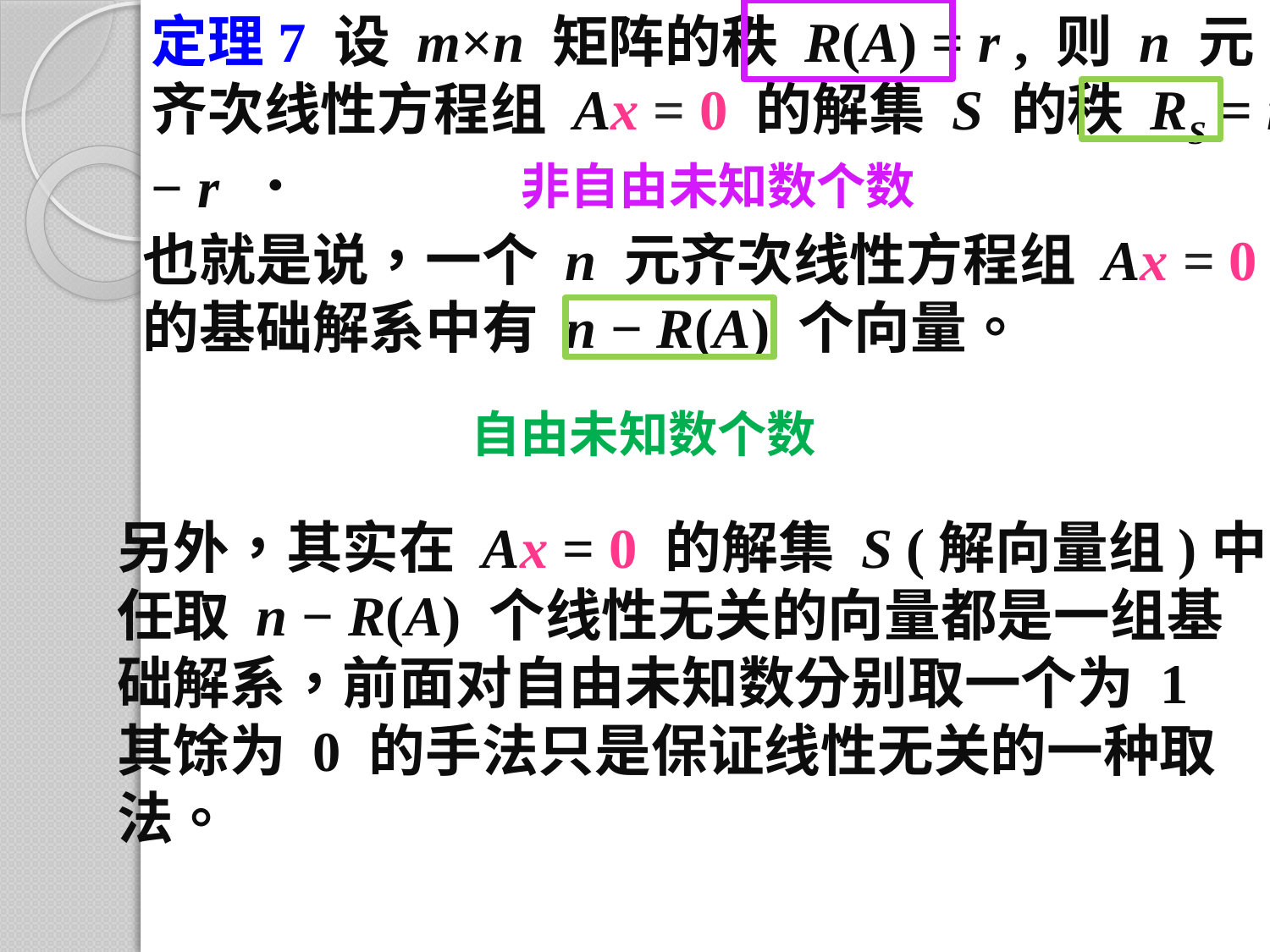

定理7 设 m×n 矩阵的秩 R(A) = r , 则 n 元齐次线性方程组 Ax = 0 的解集 S 的秩 RS = n − r ．

非自由未知数个数
也就是说，一个 n 元齐次线性方程组 Ax = 0
的基础解系中有 n − R(A) 个向量。

自由未知数个数
另外，其实在 Ax = 0 的解集 S (解向量组)中，
任取 n − R(A) 个线性无关的向量都是一组基
础解系，前面对自由未知数分别取一个为 1
其馀为 0 的手法只是保证线性无关的一种取
法。